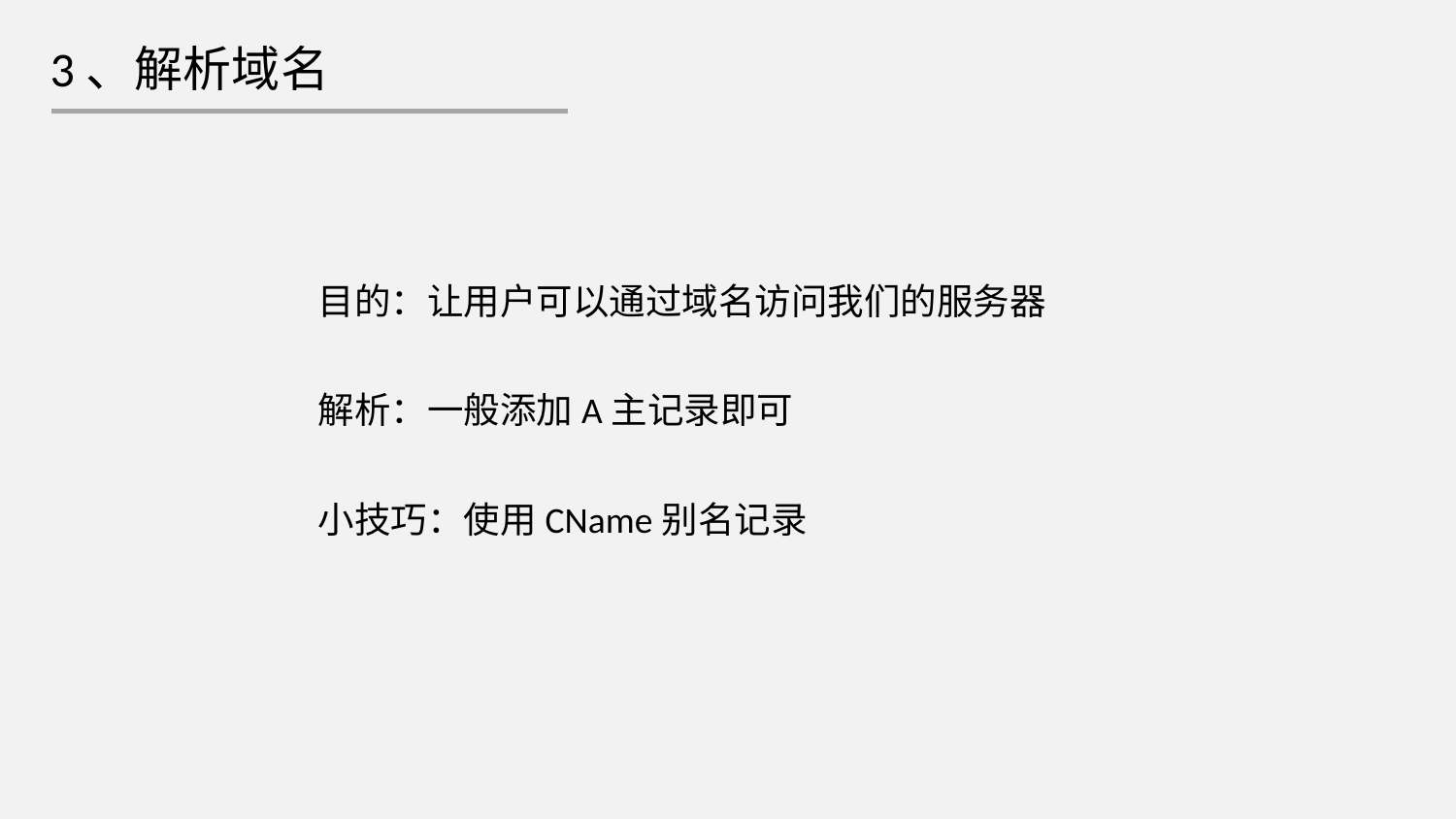

3、解析域名
目的：让用户可以通过域名访问我们的服务器

解析：一般添加A主记录即可

小技巧：使用CName别名记录